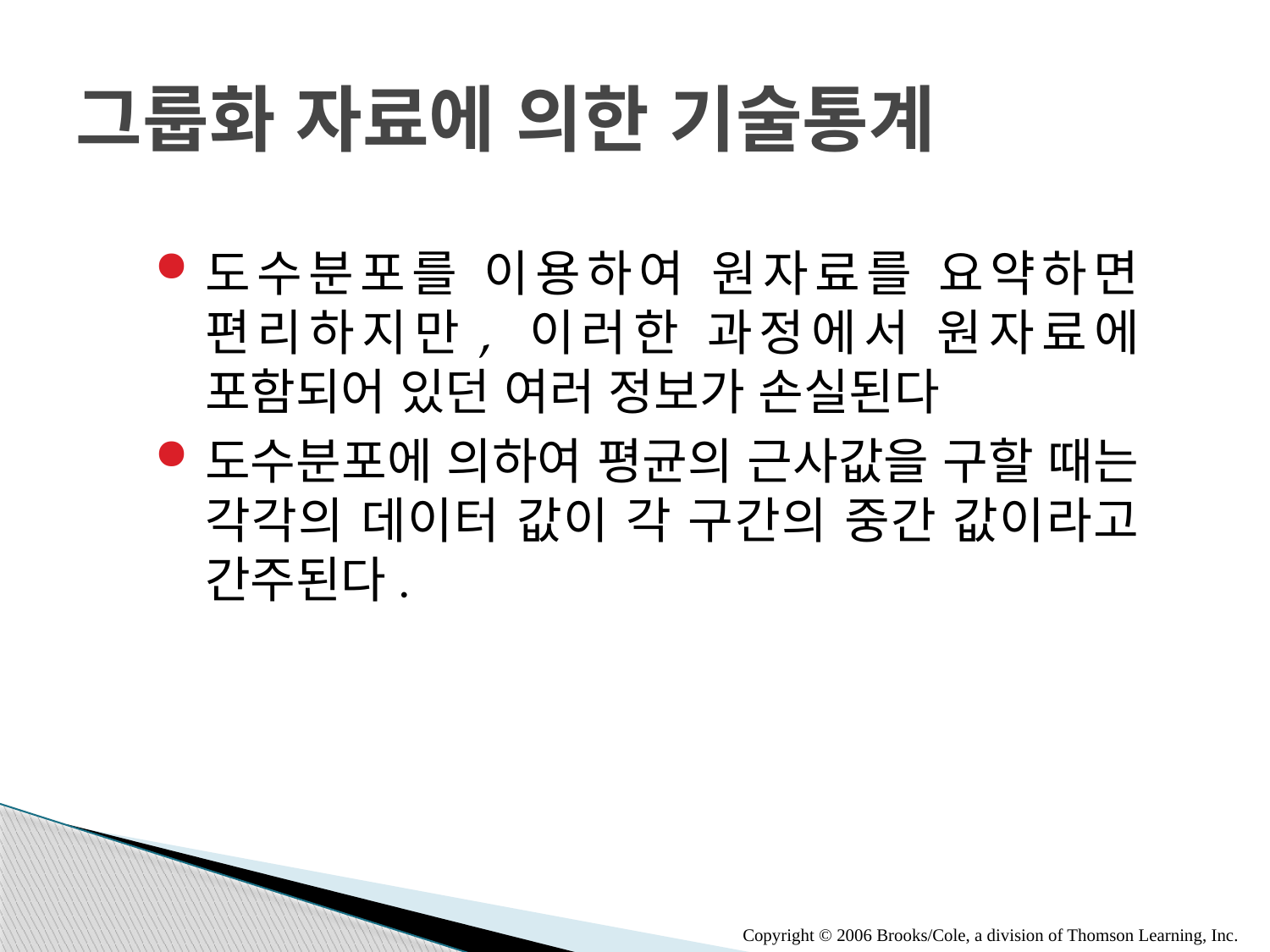

# 그룹화 자료에 의한 기술통계
도수분포를 이용하여 원자료를 요약하면 편리하지만, 이러한 과정에서 원자료에 포함되어 있던 여러 정보가 손실된다
도수분포에 의하여 평균의 근사값을 구할 때는 각각의 데이터 값이 각 구간의 중간 값이라고 간주된다.